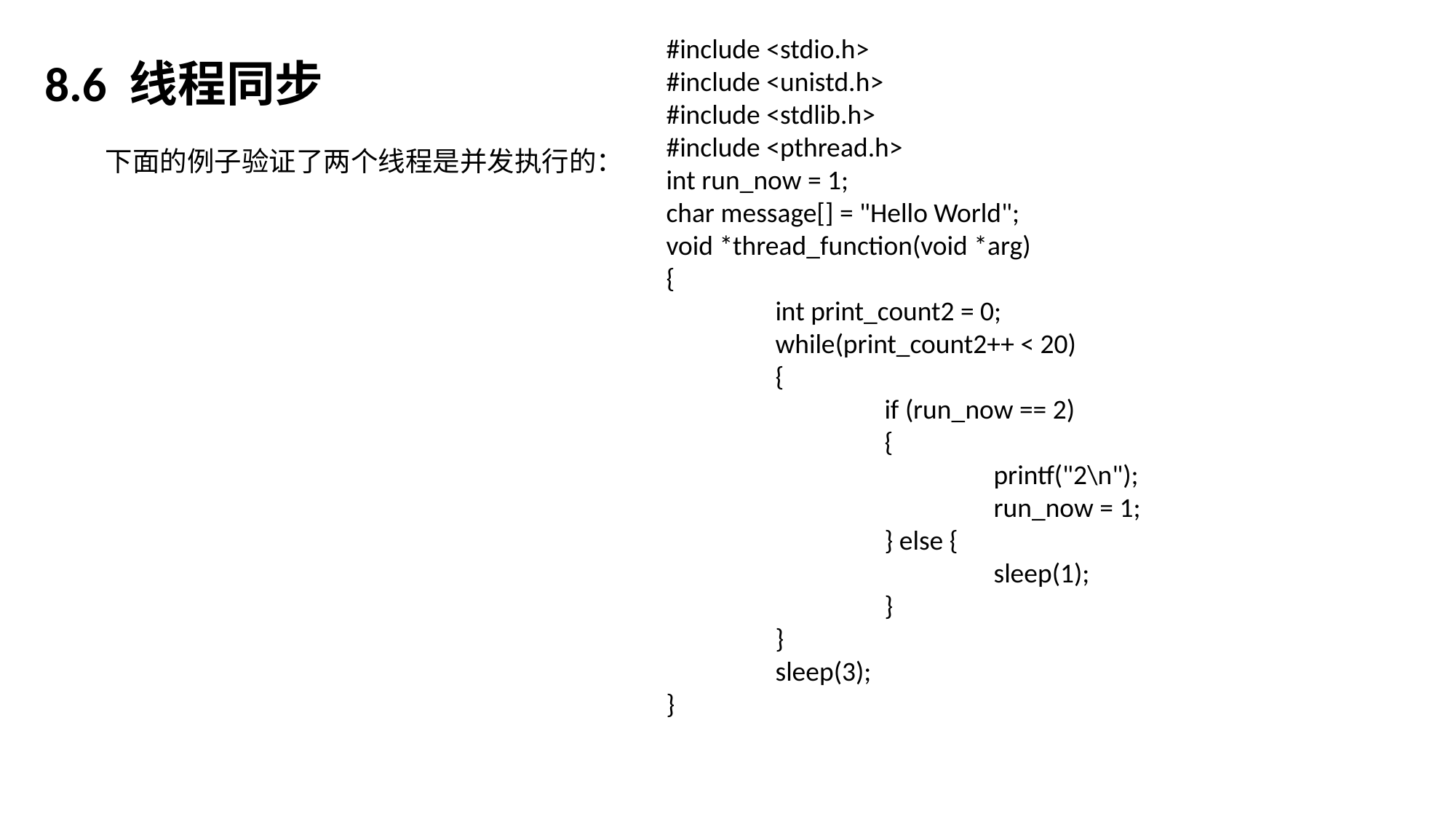

#include <stdio.h>
#include <unistd.h>
#include <stdlib.h>
#include <pthread.h>
int run_now = 1;
char message[] = "Hello World";
void *thread_function(void *arg)
{
	int print_count2 = 0;
	while(print_count2++ < 20)
	{
		if (run_now == 2)
		{
			printf("2\n");
			run_now = 1;
		} else {
			sleep(1);
		}
	}
	sleep(3);
}
8.6 线程同步
下面的例子验证了两个线程是并发执行的：